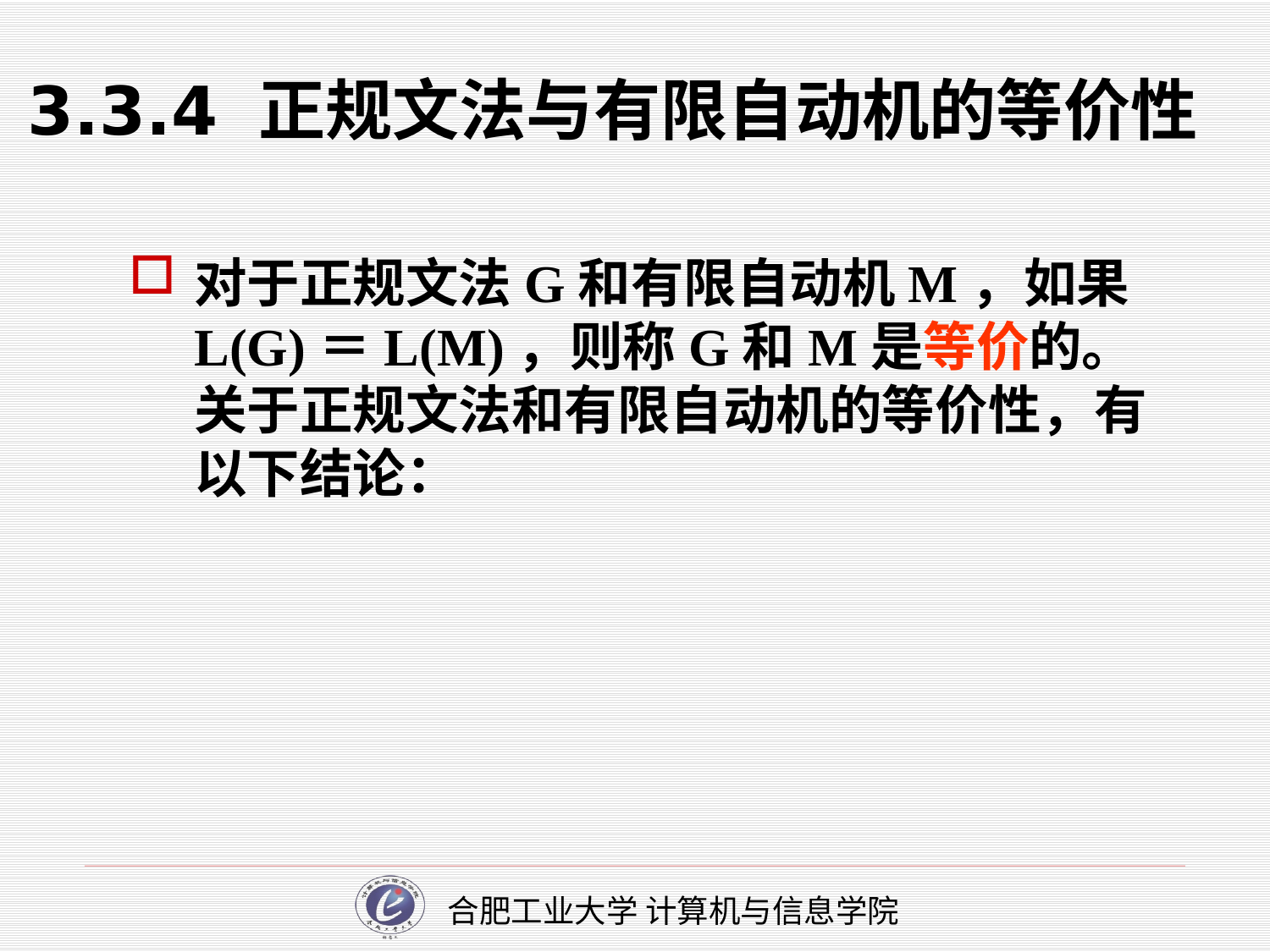

# 3.3.4 正规文法与有限自动机的等价性
对于正规文法G和有限自动机M，如果L(G)＝L(M)，则称G和M是等价的。关于正规文法和有限自动机的等价性，有以下结论：
59